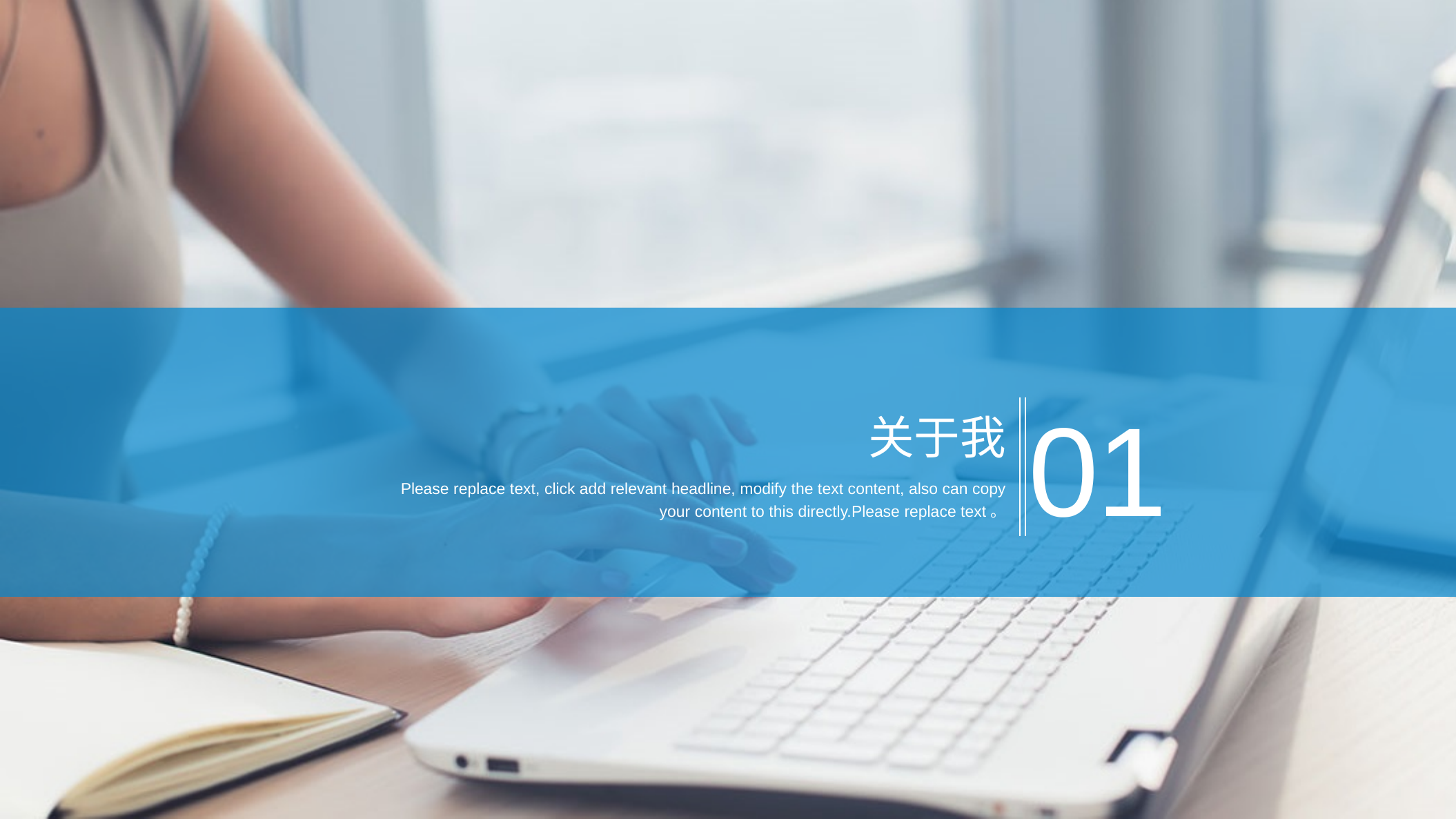

01
关于我
Please replace text, click add relevant headline, modify the text content, also can copy your content to this directly.Please replace text。